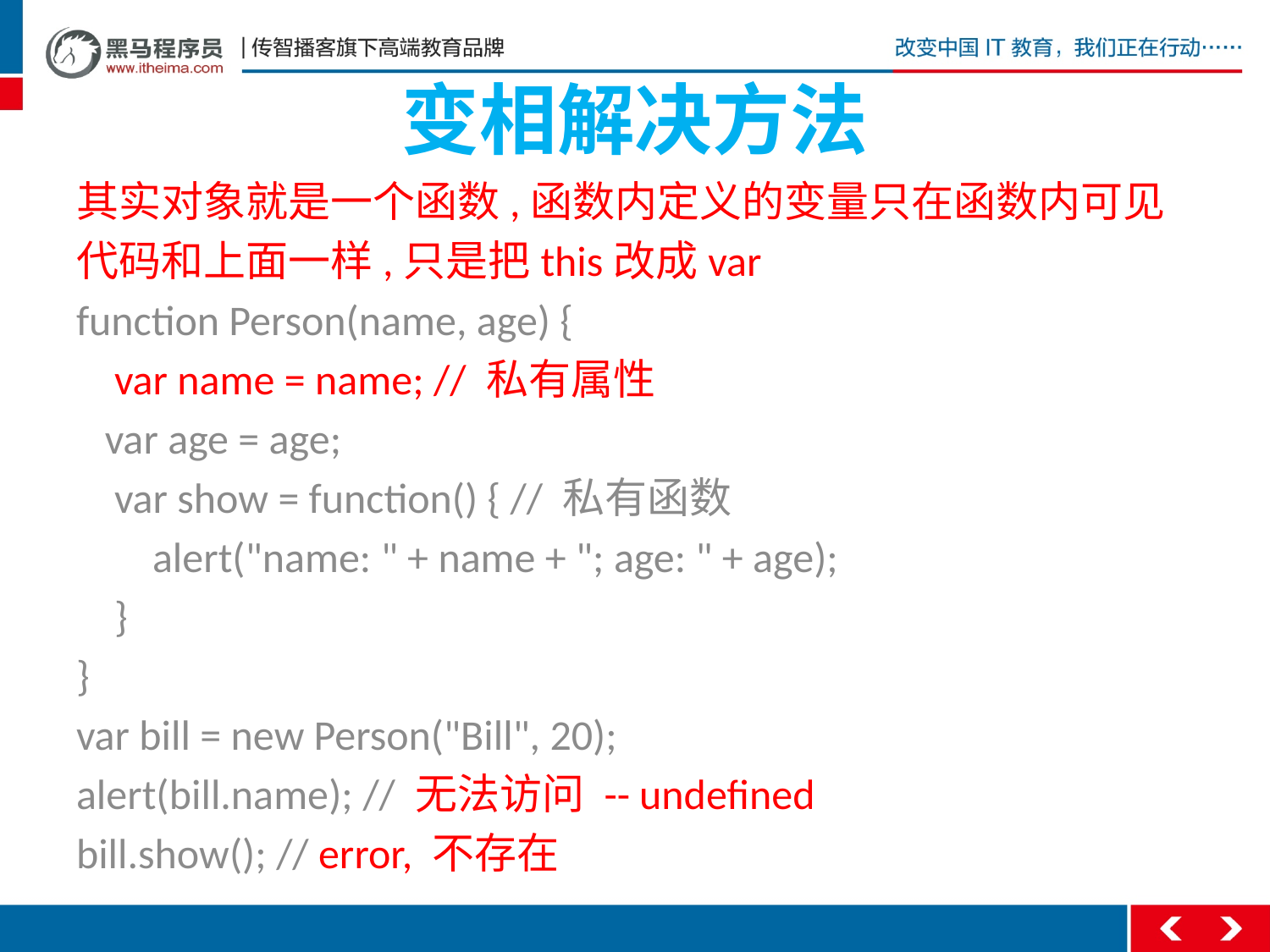

# 变相解决方法
其实对象就是一个函数,函数内定义的变量只在函数内可见
代码和上面一样,只是把this改成var
function Person(name, age) {
    var name = name; // 私有属性
   var age = age;
    var show = function() { // 私有函数
        alert("name: " + name + "; age: " + age);
    }
}
var bill = new Person("Bill", 20);
alert(bill.name); // 无法访问 -- undefined
bill.show(); // error, 不存在